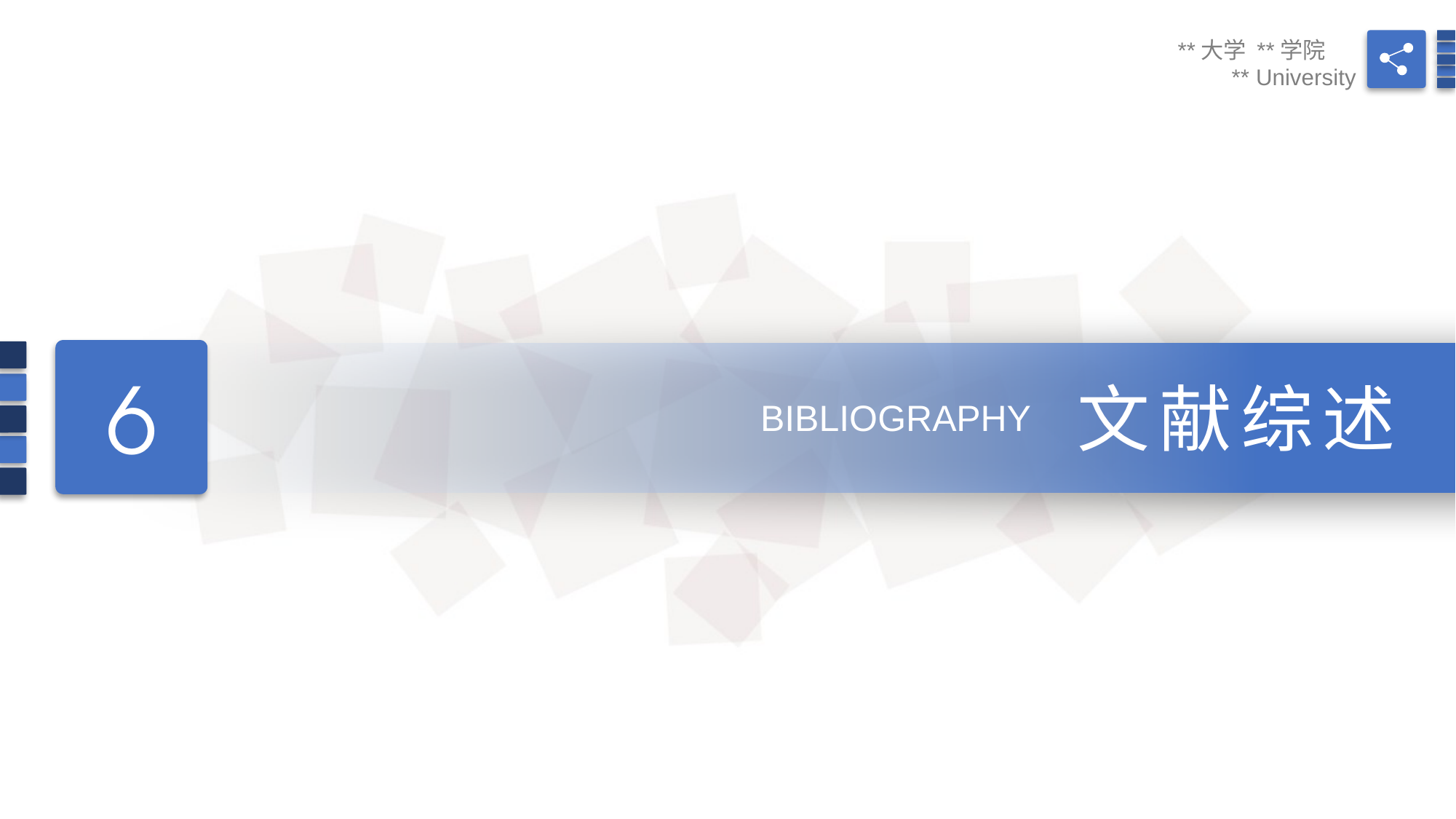

**大学 **学院
** University

6

文献综述
BIBLIOGRAPHY